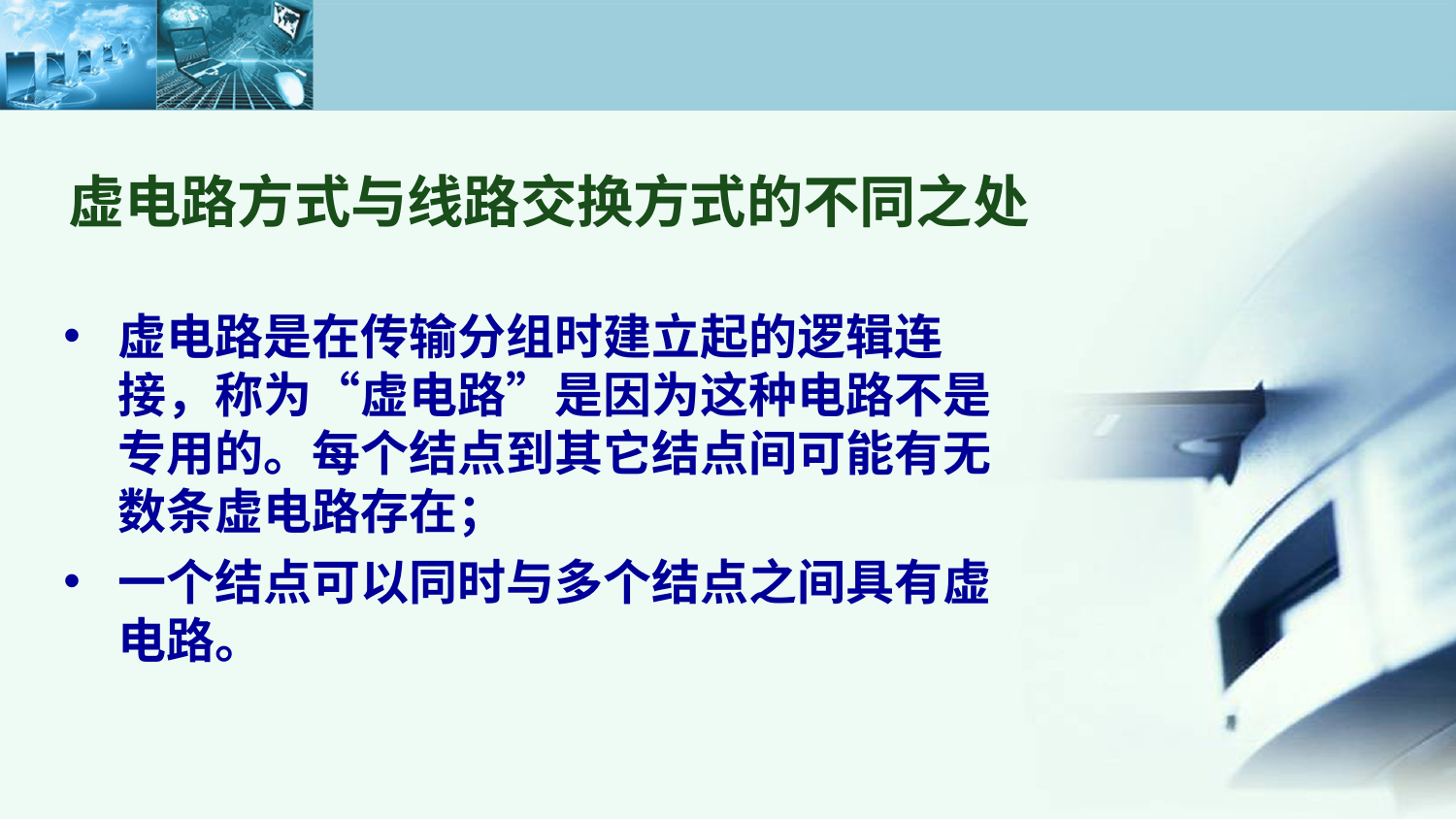

虚电路方式与线路交换方式的不同之处
虚电路是在传输分组时建立起的逻辑连接，称为“虚电路”是因为这种电路不是专用的。每个结点到其它结点间可能有无数条虚电路存在；
一个结点可以同时与多个结点之间具有虚电路。